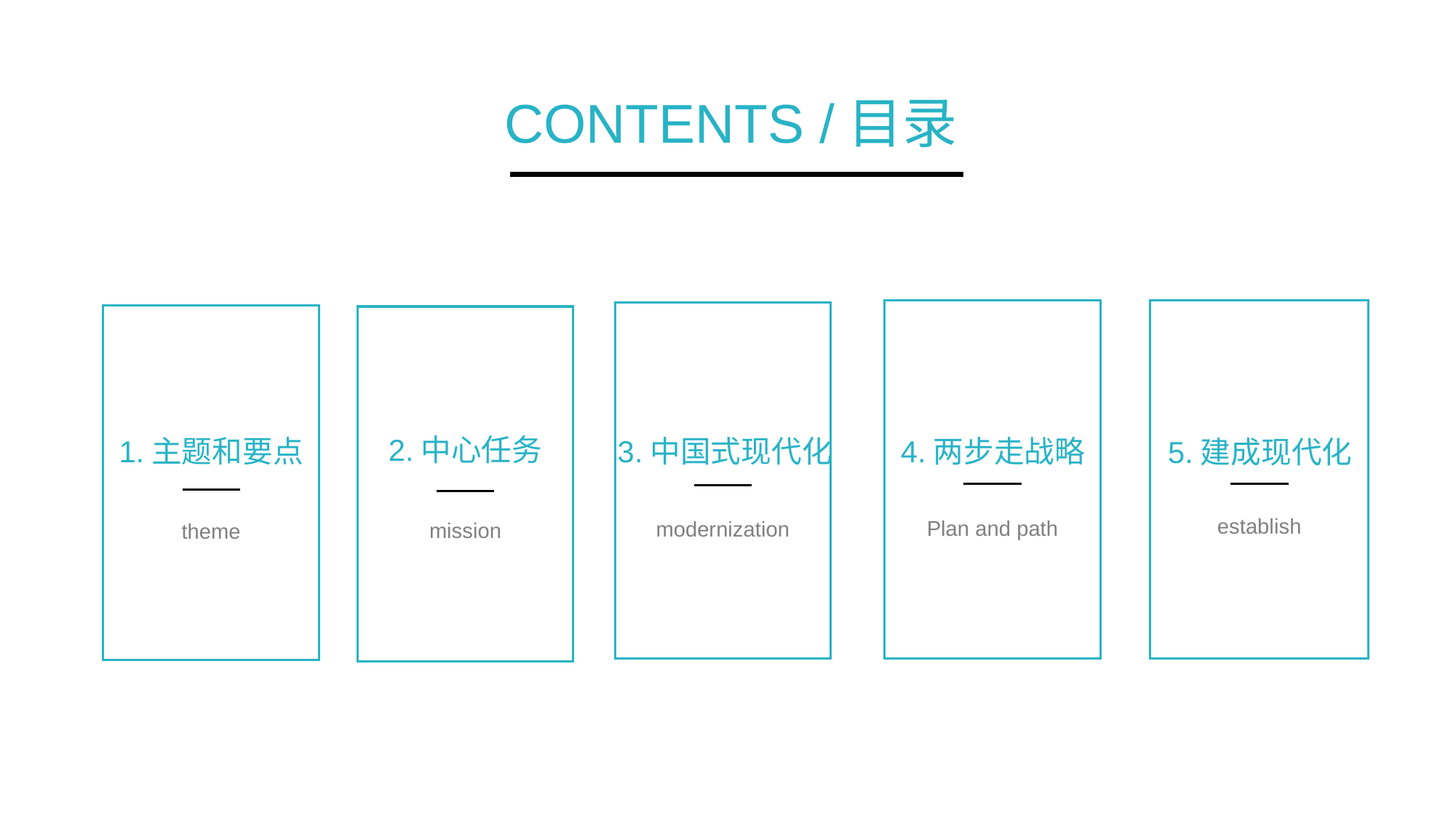

CONTENTS /目录

4.两步走战略
Plan and path

5.建成现代化
establish

3.中国式现代化
modernization

1.主题和要点
theme

2.中心任务
mission